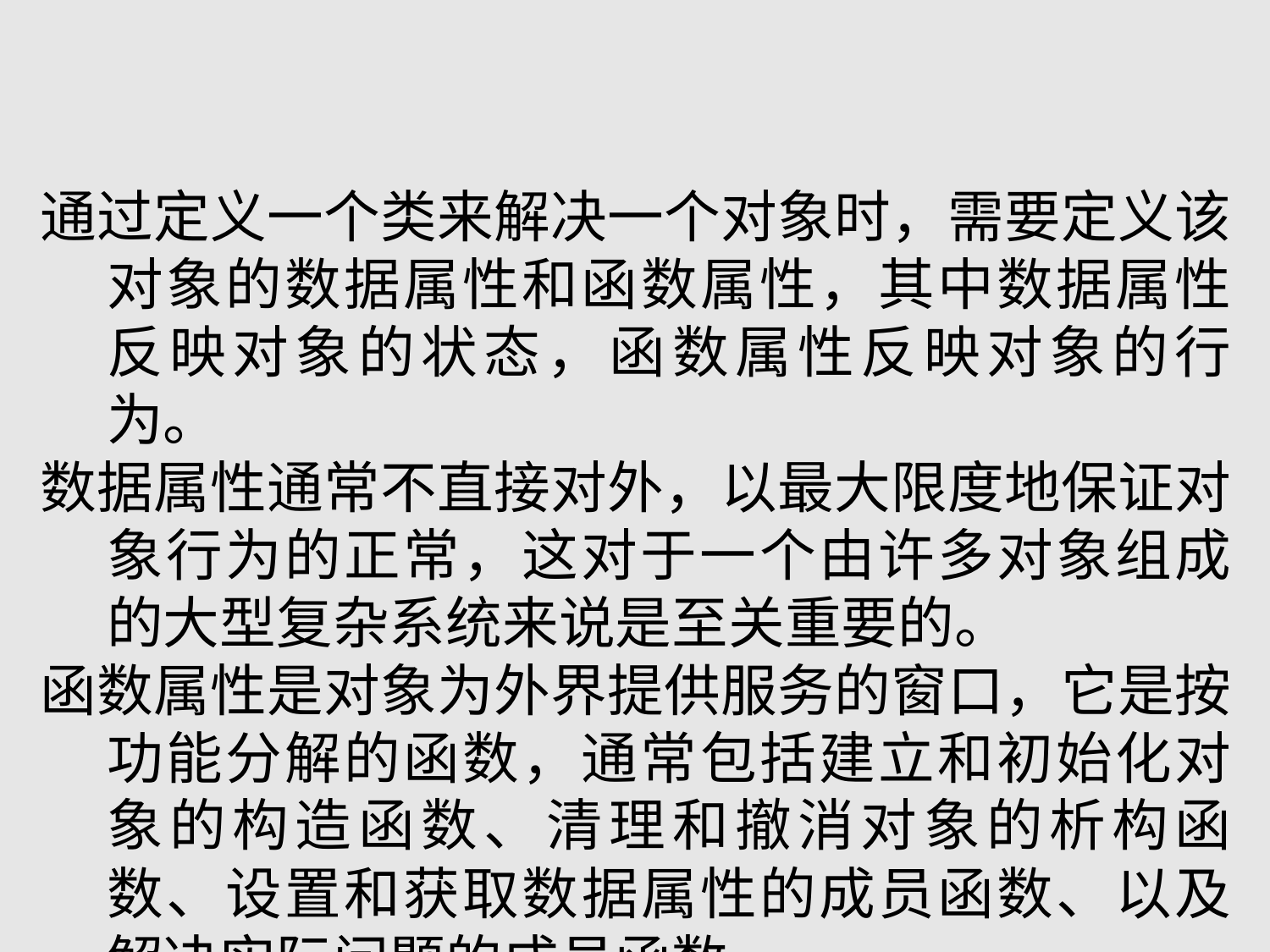

通过定义一个类来解决一个对象时，需要定义该对象的数据属性和函数属性，其中数据属性反映对象的状态，函数属性反映对象的行为。
数据属性通常不直接对外，以最大限度地保证对象行为的正常，这对于一个由许多对象组成的大型复杂系统来说是至关重要的。
函数属性是对象为外界提供服务的窗口，它是按功能分解的函数，通常包括建立和初始化对象的构造函数、清理和撤消对象的析构函数、设置和获取数据属性的成员函数、以及解决实际问题的成员函数。